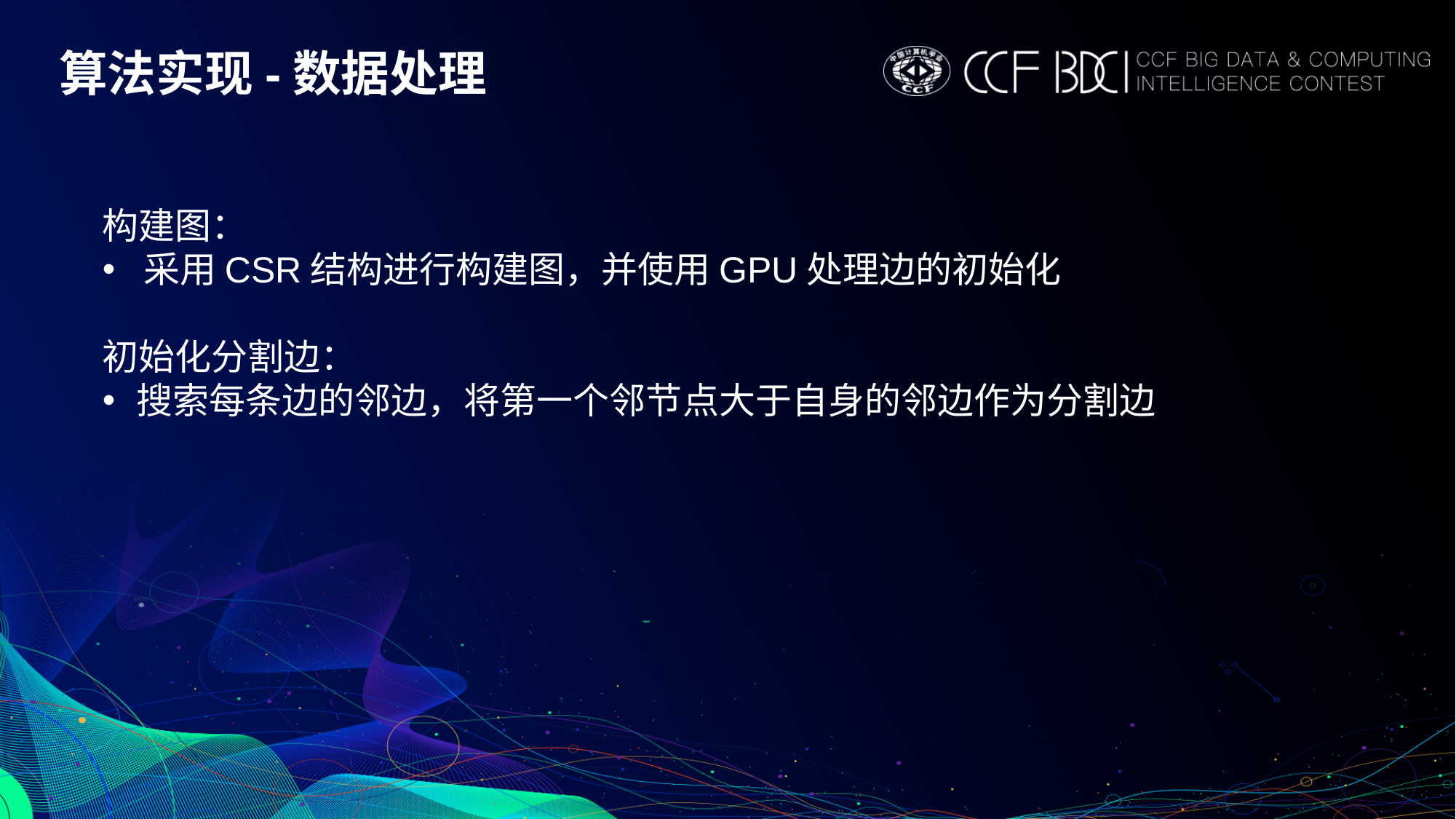

算法实现-数据处理
构建图：
采用CSR结构进行构建图，并使用GPU处理边的初始化

初始化分割边：
搜索每条边的邻边，将第一个邻节点大于自身的邻边作为分割边